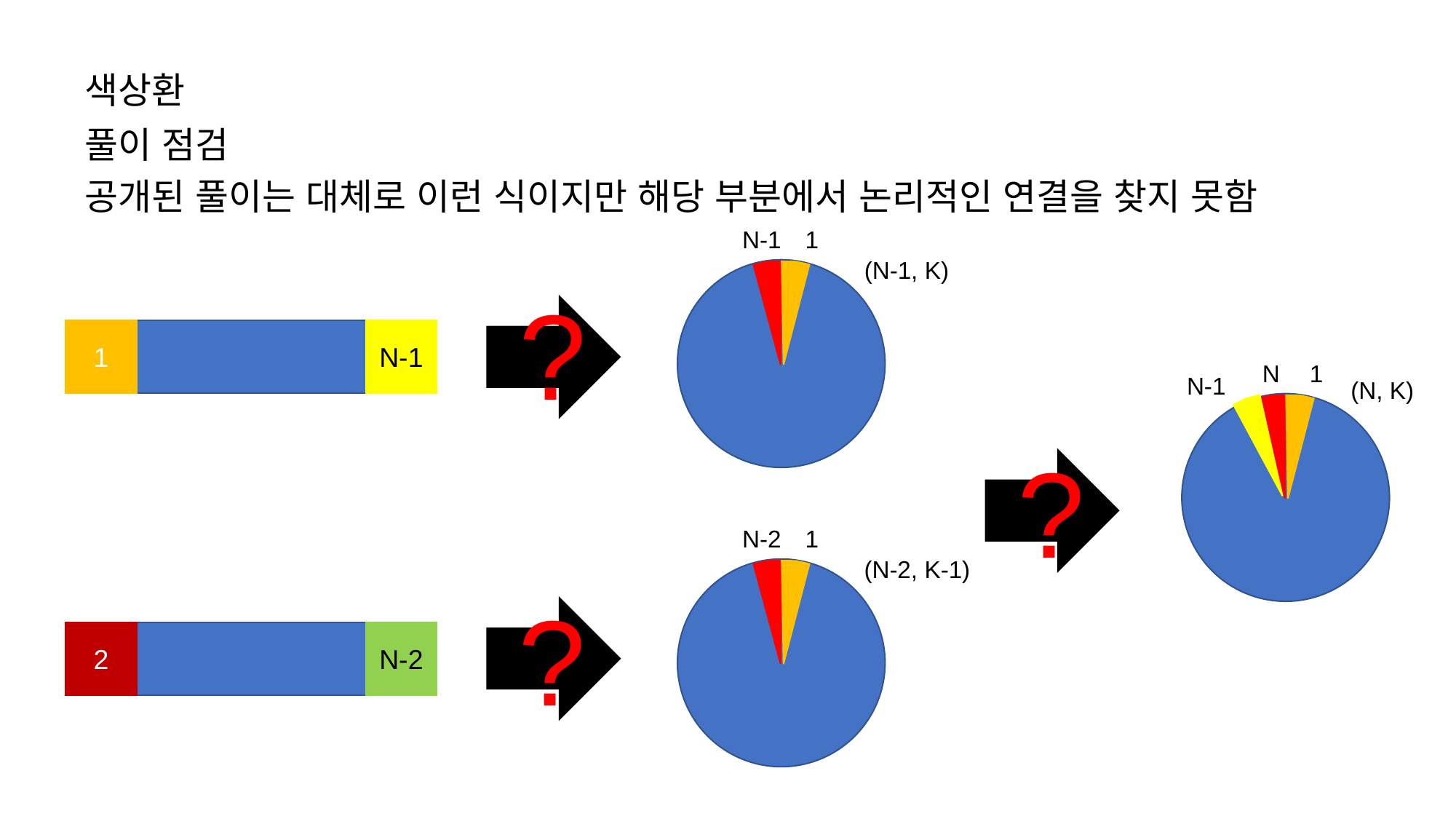

색상환
풀이 점검
공개된 풀이는 대체로 이런 식이지만 해당 부분에서 논리적인 연결을 찾지 못함
N-1
1
(N-1, K)

?

N-1

1
N
1
N-1
(N, K)

?

N-2
1
(N-2, K-1)

?

N-2

2